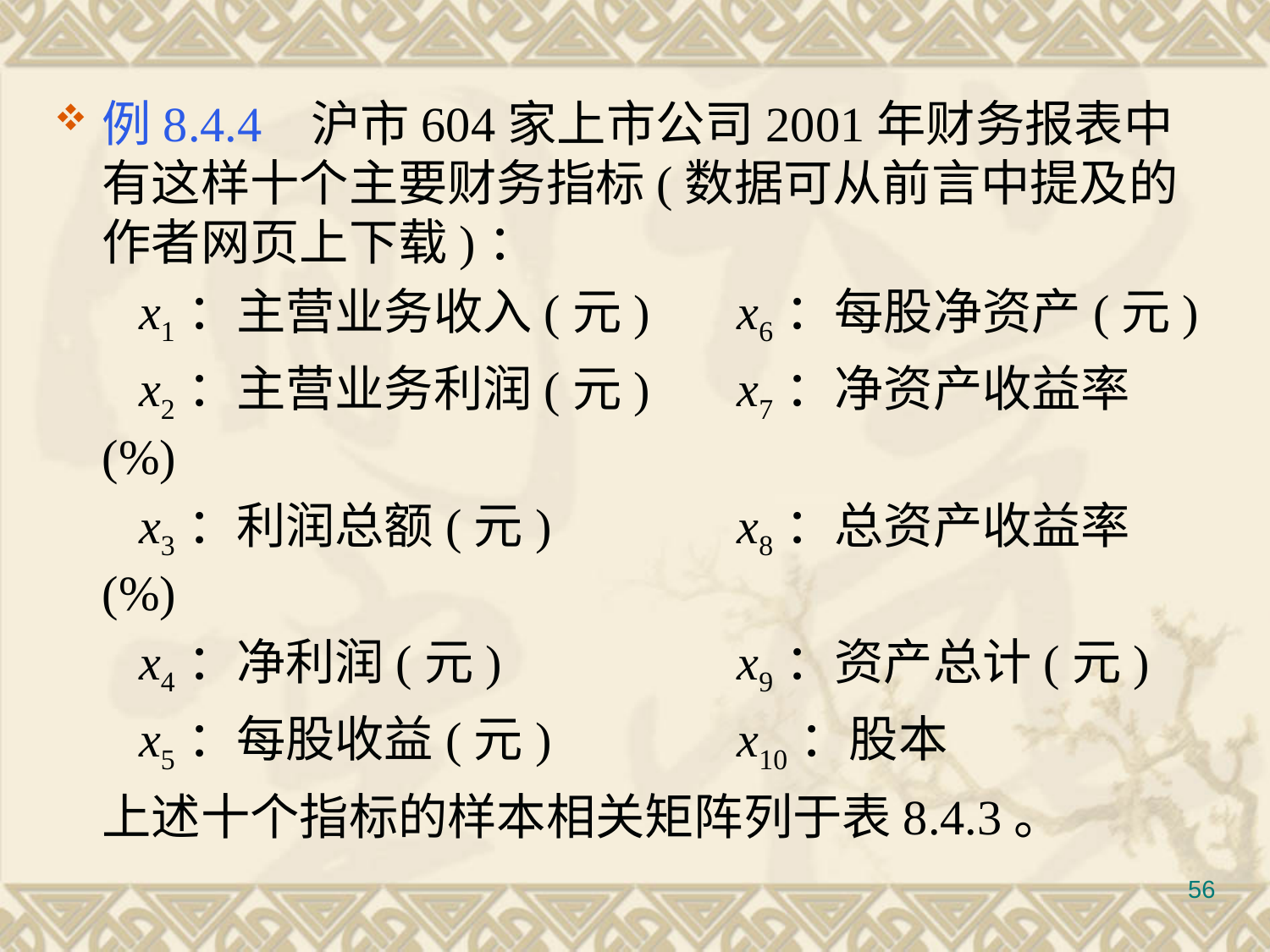

#
例8.4.4   沪市604家上市公司2001年财务报表中有这样十个主要财务指标(数据可从前言中提及的作者网页上下载)：
	   x1：主营业务收入(元)	x6：每股净资产(元)
	   x2：主营业务利润(元)	x7：净资产收益率(%)
	   x3：利润总额(元)		x8：总资产收益率(%)
	   x4：净利润(元)		x9：资产总计(元)
	   x5：每股收益(元)		x10：股本
	上述十个指标的样本相关矩阵列于表8.4.3。

56